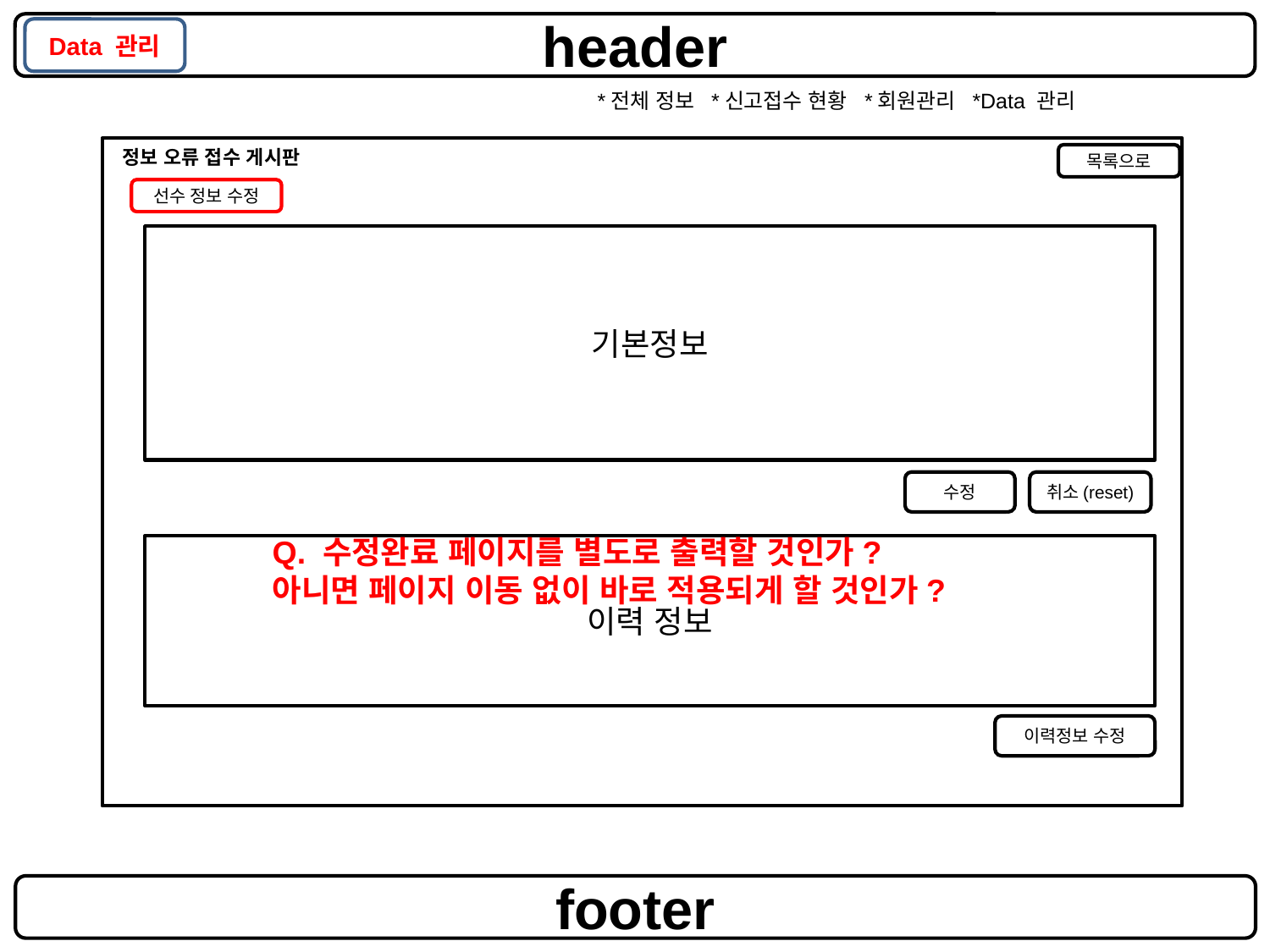

header
Data 관리
*전체 정보  *신고접수 현황  *회원관리  *Data 관리

정보 오류 접수 게시판
목록으로
선수 정보 수정
기본정보
수정
취소(reset)
Q. 수정완료 페이지를 별도로 출력할 것인가?
아니면 페이지 이동 없이 바로 적용되게 할 것인가?
이력 정보
이력정보 수정
footer